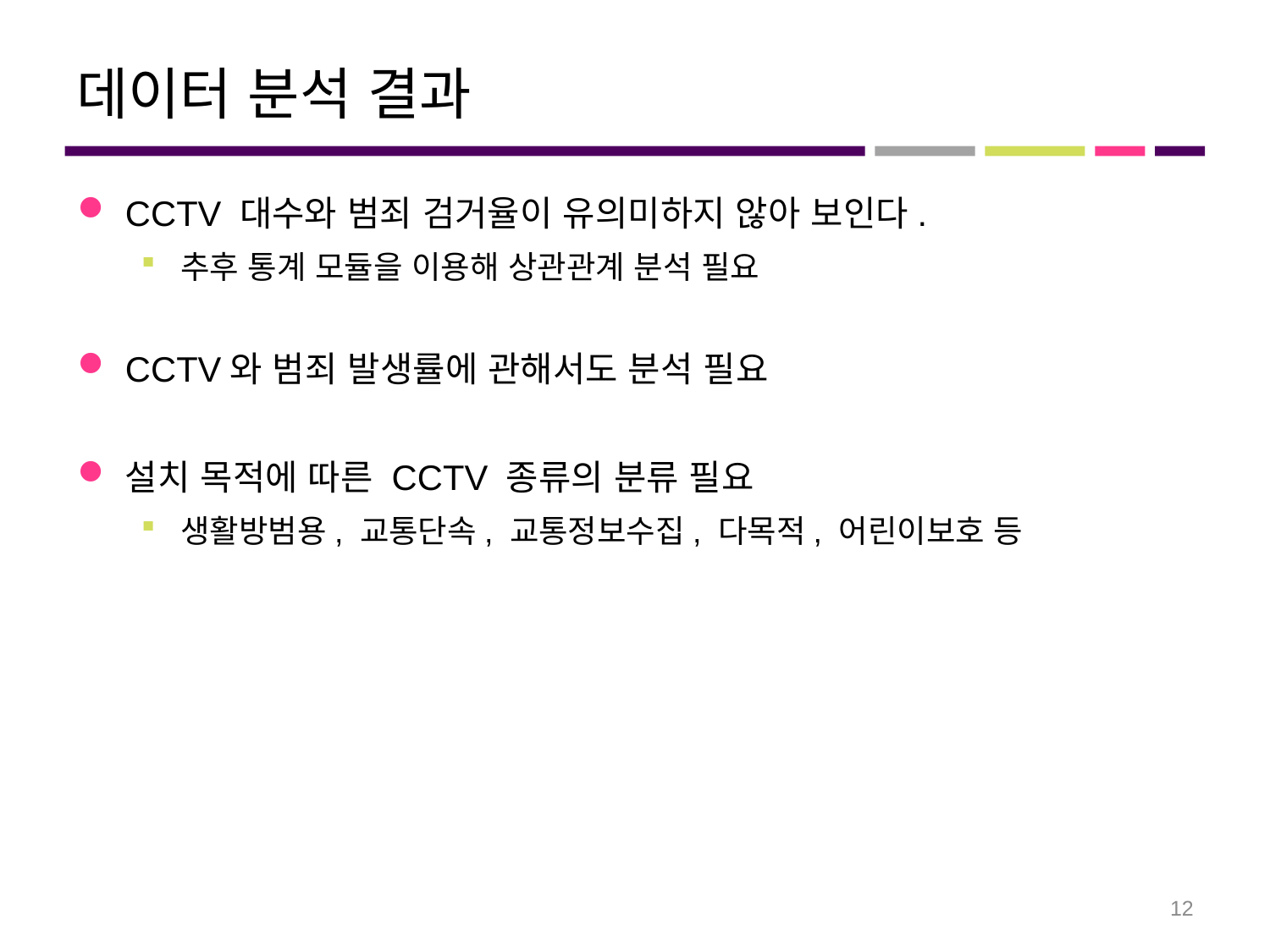

# 데이터 분석 결과
CCTV 대수와 범죄 검거율이 유의미하지 않아 보인다.
추후 통계 모듈을 이용해 상관관계 분석 필요
CCTV와 범죄 발생률에 관해서도 분석 필요
설치 목적에 따른 CCTV 종류의 분류 필요
생활방범용, 교통단속, 교통정보수집, 다목적, 어린이보호 등
12